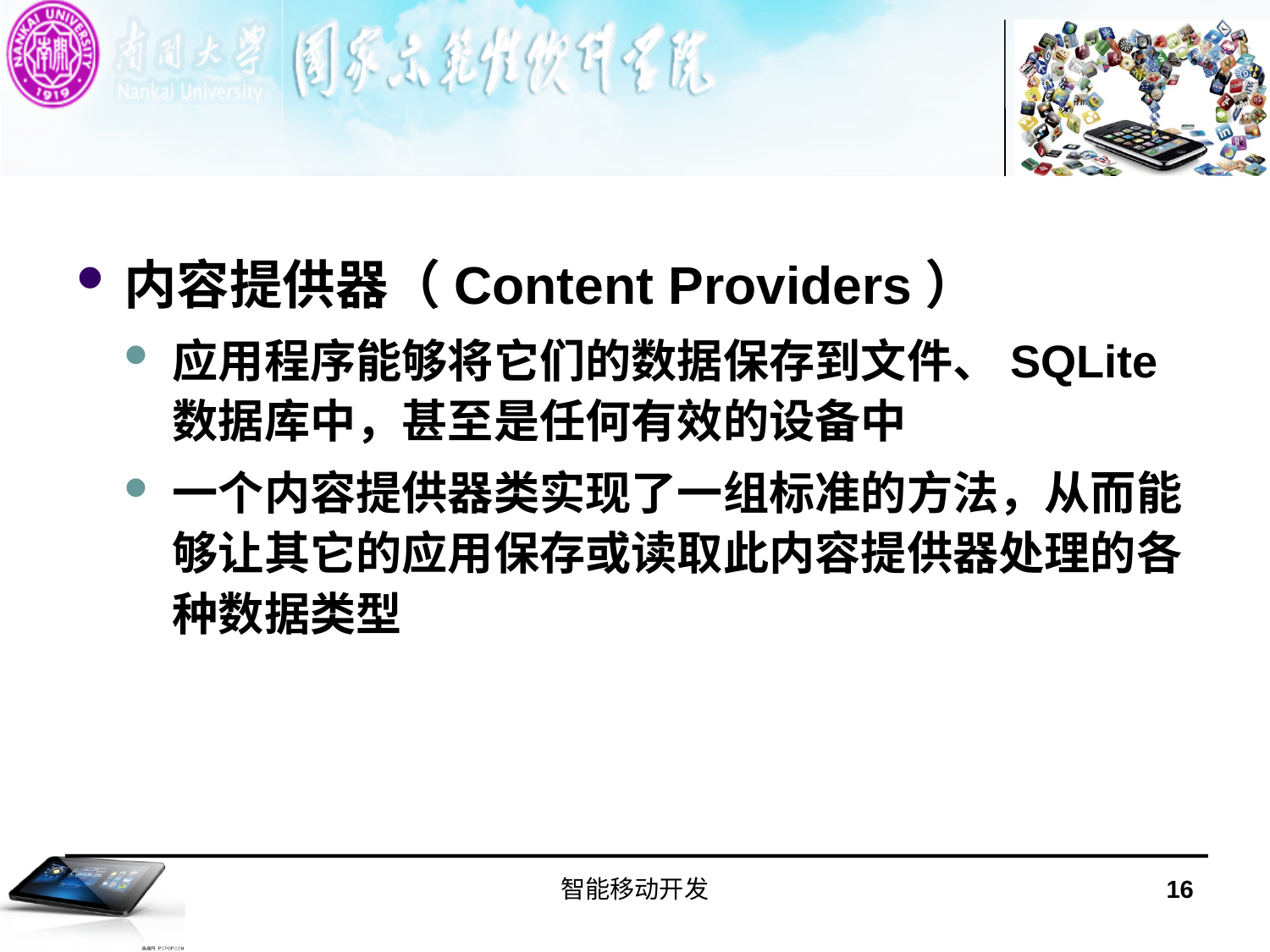

#
内容提供器（Content Providers）
应用程序能够将它们的数据保存到文件、SQLite数据库中，甚至是任何有效的设备中
一个内容提供器类实现了一组标准的方法，从而能够让其它的应用保存或读取此内容提供器处理的各种数据类型
智能移动开发
16